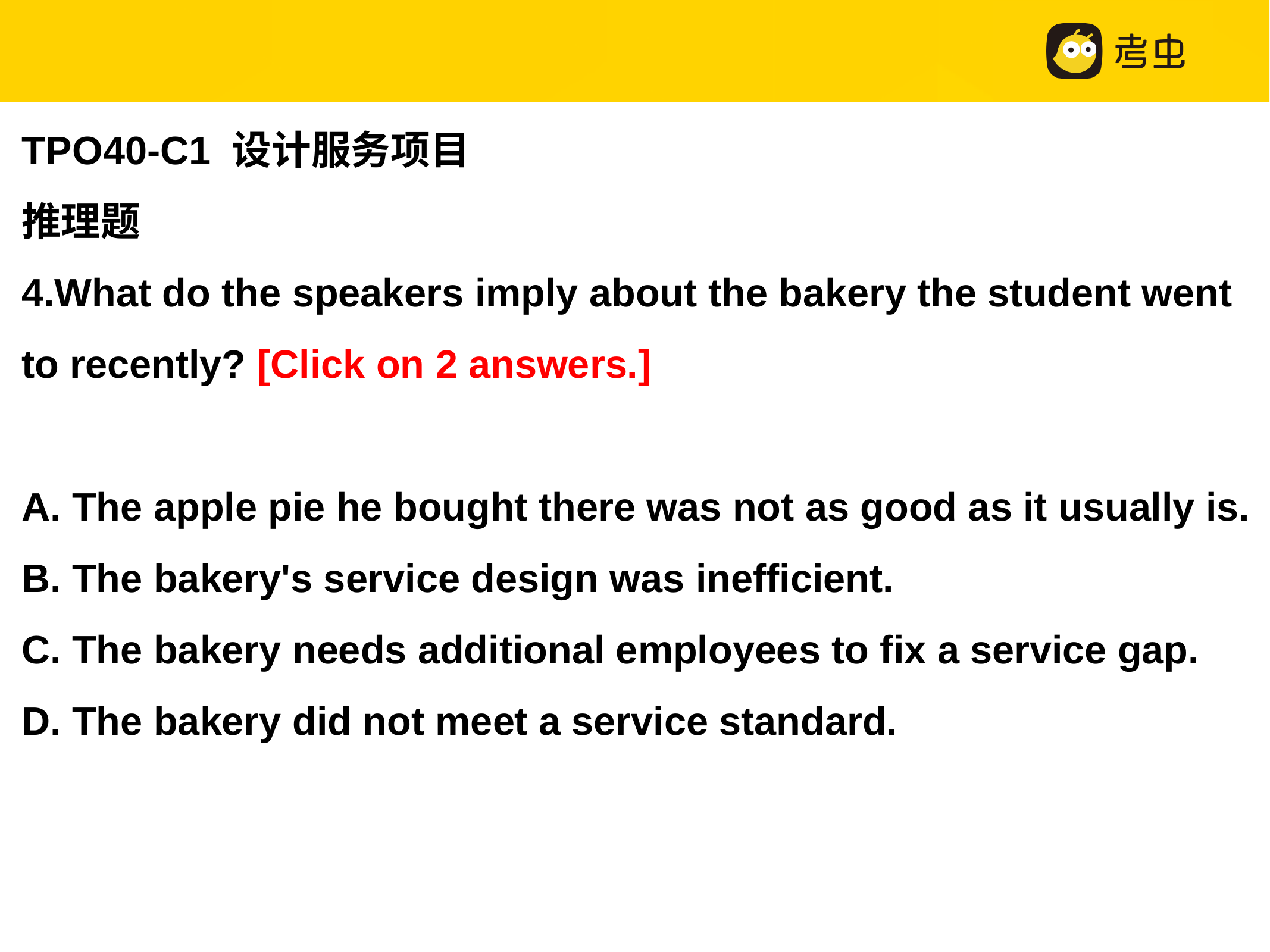

TPO40-C1 设计服务项目
推理题
4.What do the speakers imply about the bakery the student went to recently? [Click on 2 answers.]

A. The apple pie he bought there was not as good as it usually is.
B. The bakery's service design was inefficient.
C. The bakery needs additional employees to fix a service gap.
D. The bakery did not meet a service standard.